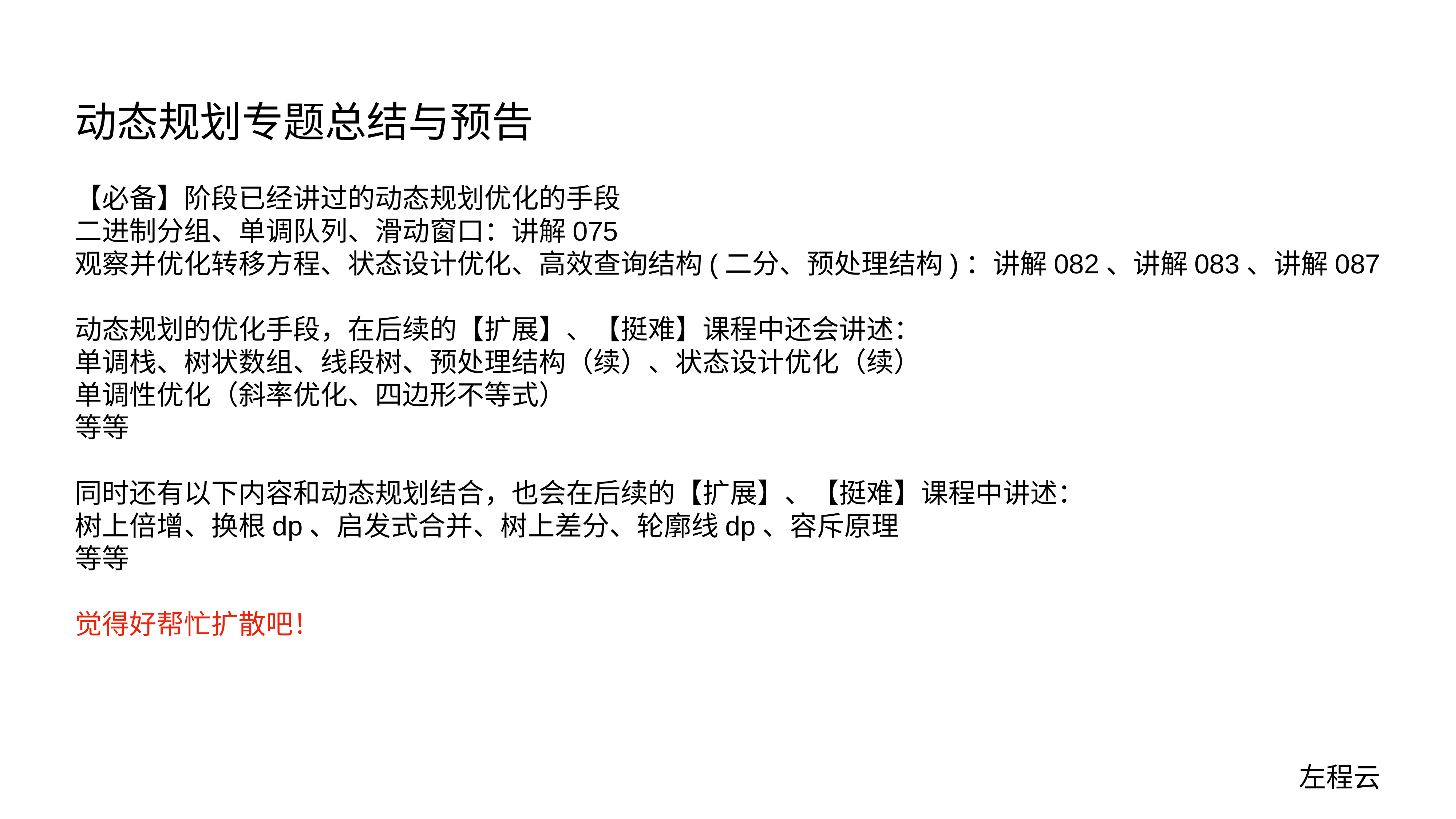

# 动态规划专题总结与预告
【必备】阶段已经讲过的动态规划优化的手段
二进制分组、单调队列、滑动窗口：讲解075
观察并优化转移方程、状态设计优化、高效查询结构(二分、预处理结构)：讲解082、讲解083、讲解087

动态规划的优化手段，在后续的【扩展】、【挺难】课程中还会讲述：
单调栈、树状数组、线段树、预处理结构（续）、状态设计优化（续）
单调性优化（斜率优化、四边形不等式）
等等

同时还有以下内容和动态规划结合，也会在后续的【扩展】、【挺难】课程中讲述：
树上倍增、换根dp、启发式合并、树上差分、轮廓线dp、容斥原理
等等

觉得好帮忙扩散吧！
左程云